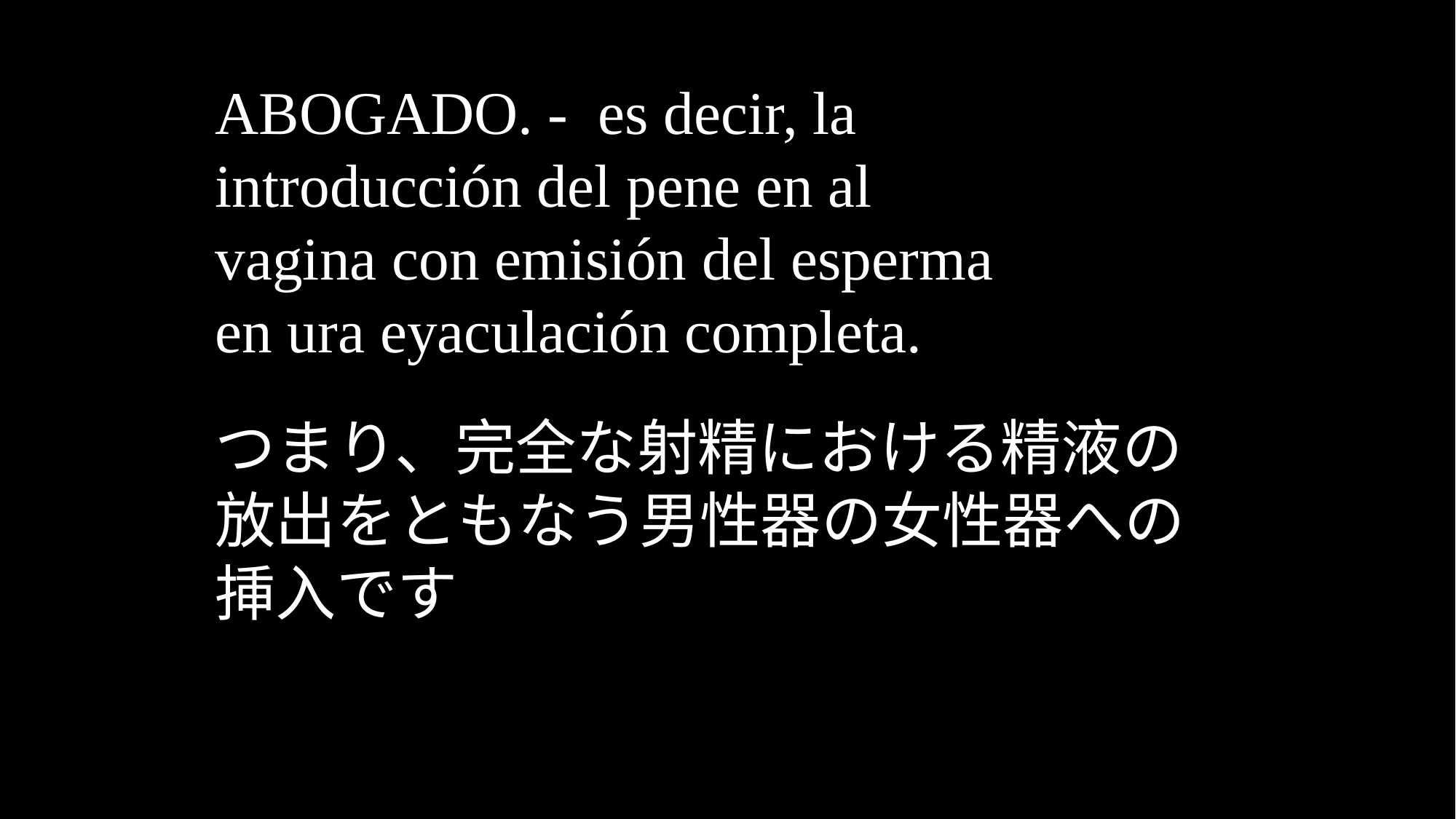

ABOGADO. -  es decir, la introducción del pene en al vagina con emisión del esperma en ura eyaculación completa.

つまり、完全な射精における精液の放出をともなう男性器の女性器への挿入です